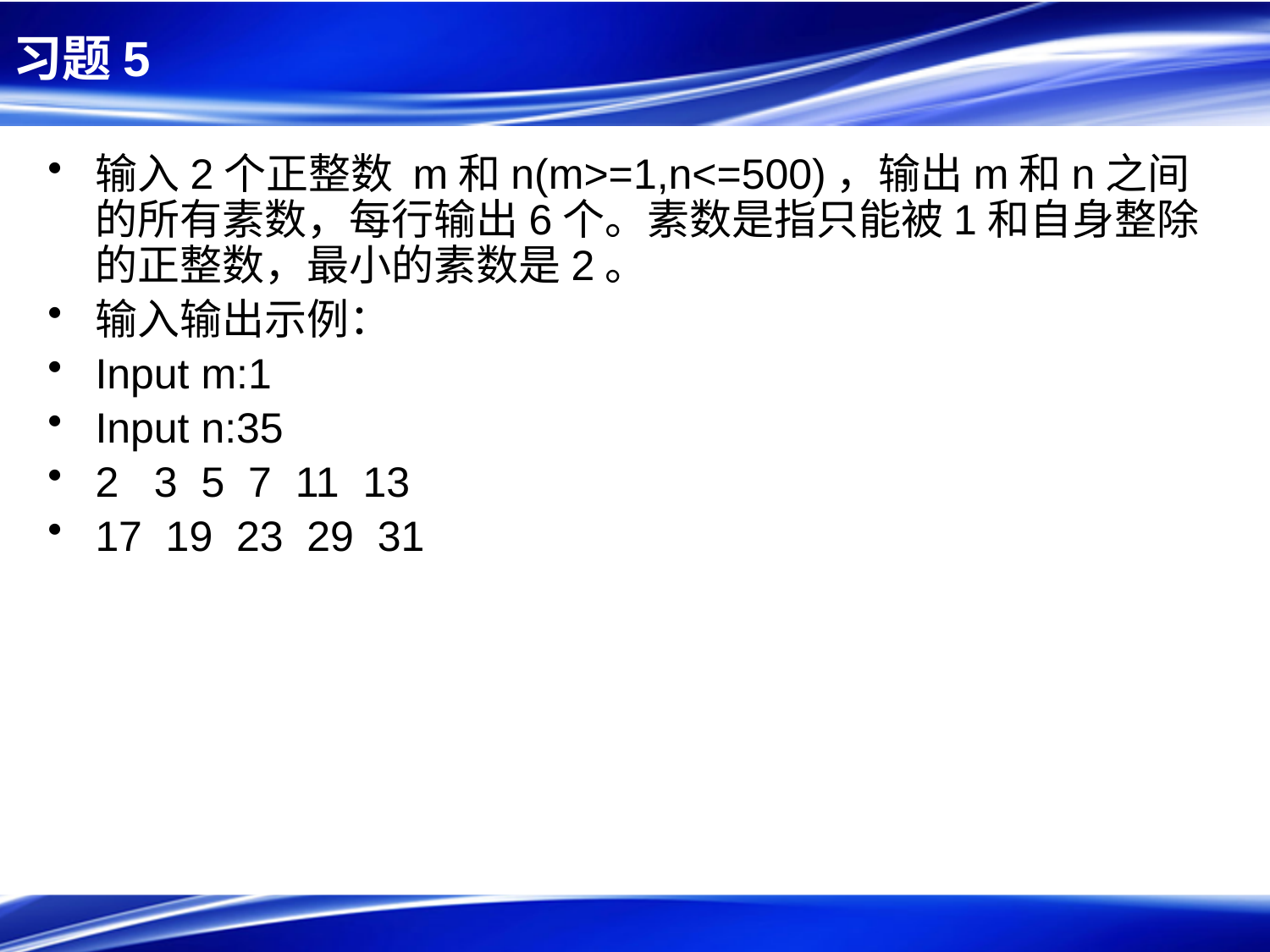

# 习题5
输入2个正整数 m和n(m>=1,n<=500)，输出m和n之间的所有素数，每行输出6个。素数是指只能被1和自身整除的正整数，最小的素数是2。
输入输出示例：
Input m:1
Input n:35
2   3  5  7  11  13
17  19  23  29  31